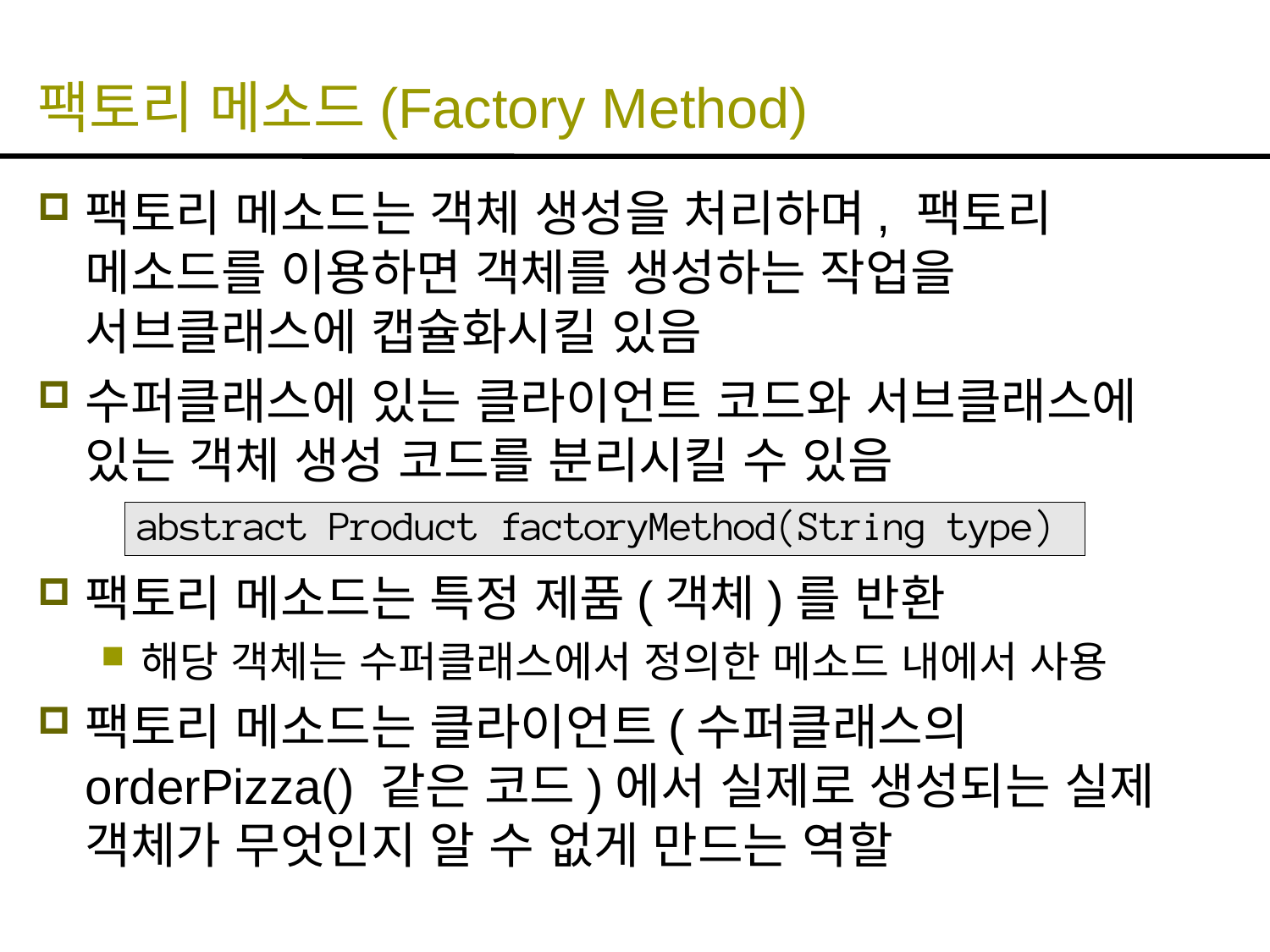

# 팩토리 메소드(Factory Method)
팩토리 메소드는 객체 생성을 처리하며, 팩토리 메소드를 이용하면 객체를 생성하는 작업을 서브클래스에 캡슐화시킬 있음
수퍼클래스에 있는 클라이언트 코드와 서브클래스에 있는 객체 생성 코드를 분리시킬 수 있음

팩토리 메소드는 특정 제품(객체)를 반환
해당 객체는 수퍼클래스에서 정의한 메소드 내에서 사용
팩토리 메소드는 클라이언트(수퍼클래스의 orderPizza() 같은 코드)에서 실제로 생성되는 실제 객체가 무엇인지 알 수 없게 만드는 역할
abstract Product factoryMethod(String type)